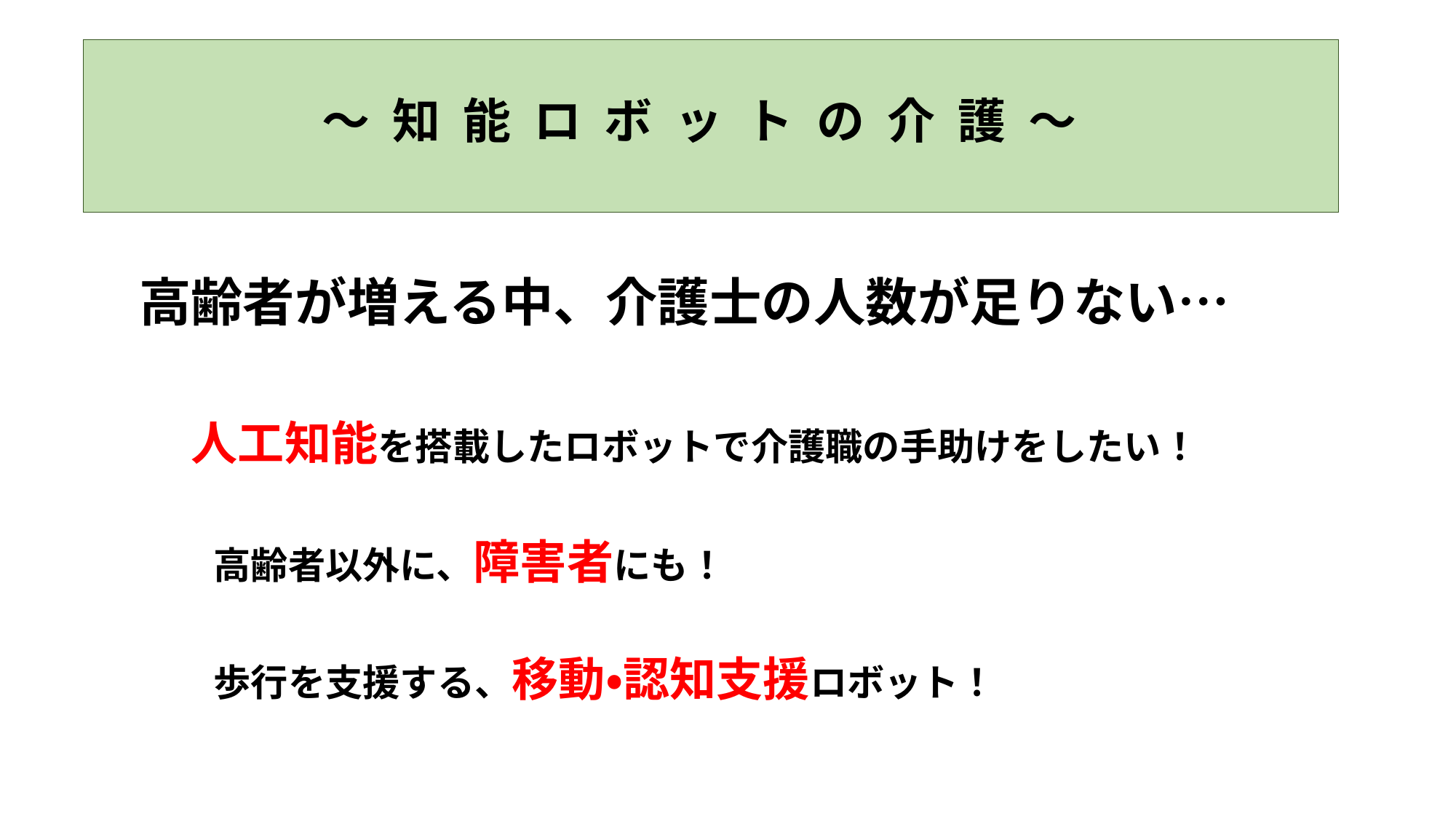

# ～知能ロボットの介護～
高齢者が増える中、介護士の人数が足りない…

　人工知能を搭載したロボットで介護職の手助けをしたい！

　　高齢者以外に、障害者にも！

　　歩行を支援する、移動・認知支援ロボット！